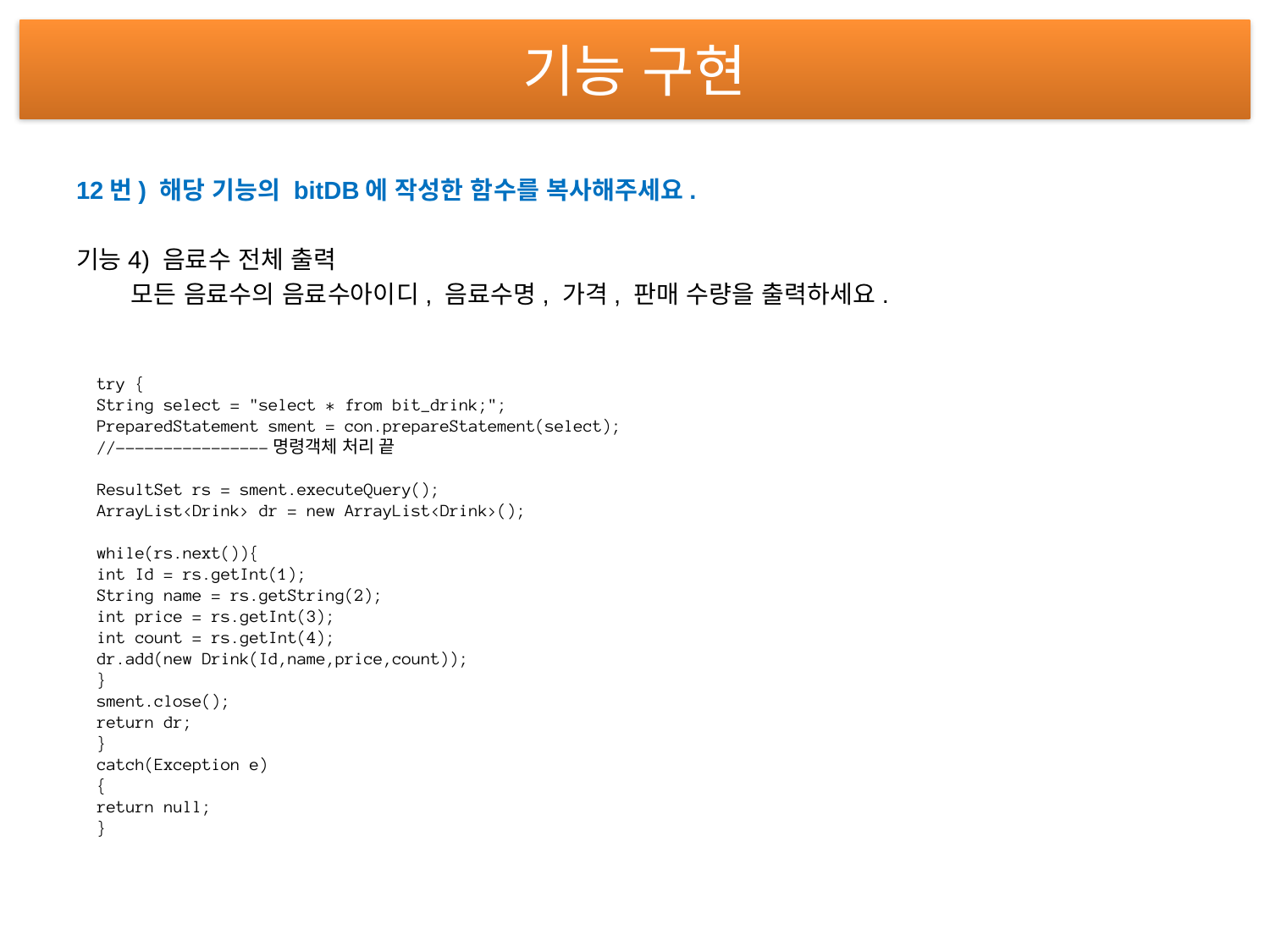

# 기능 구현
12번) 해당 기능의 bitDB에 작성한 함수를 복사해주세요.

기능4) 음료수 전체 출력
       모든 음료수의 음료수아이디, 음료수명, 가격, 판매 수량을 출력하세요.
try {
String select = "select * from bit_drink;";
PreparedStatement sment = con.prepareStatement(select);
//----------------명령객체 처리 끝

ResultSet rs = sment.executeQuery();
ArrayList<Drink> dr = new ArrayList<Drink>();

while(rs.next()){
int Id = rs.getInt(1);
String name = rs.getString(2);
int price = rs.getInt(3);
int count = rs.getInt(4);
dr.add(new Drink(Id,name,price,count));
}
sment.close();
return dr;
}
catch(Exception e)
{
return null;
}